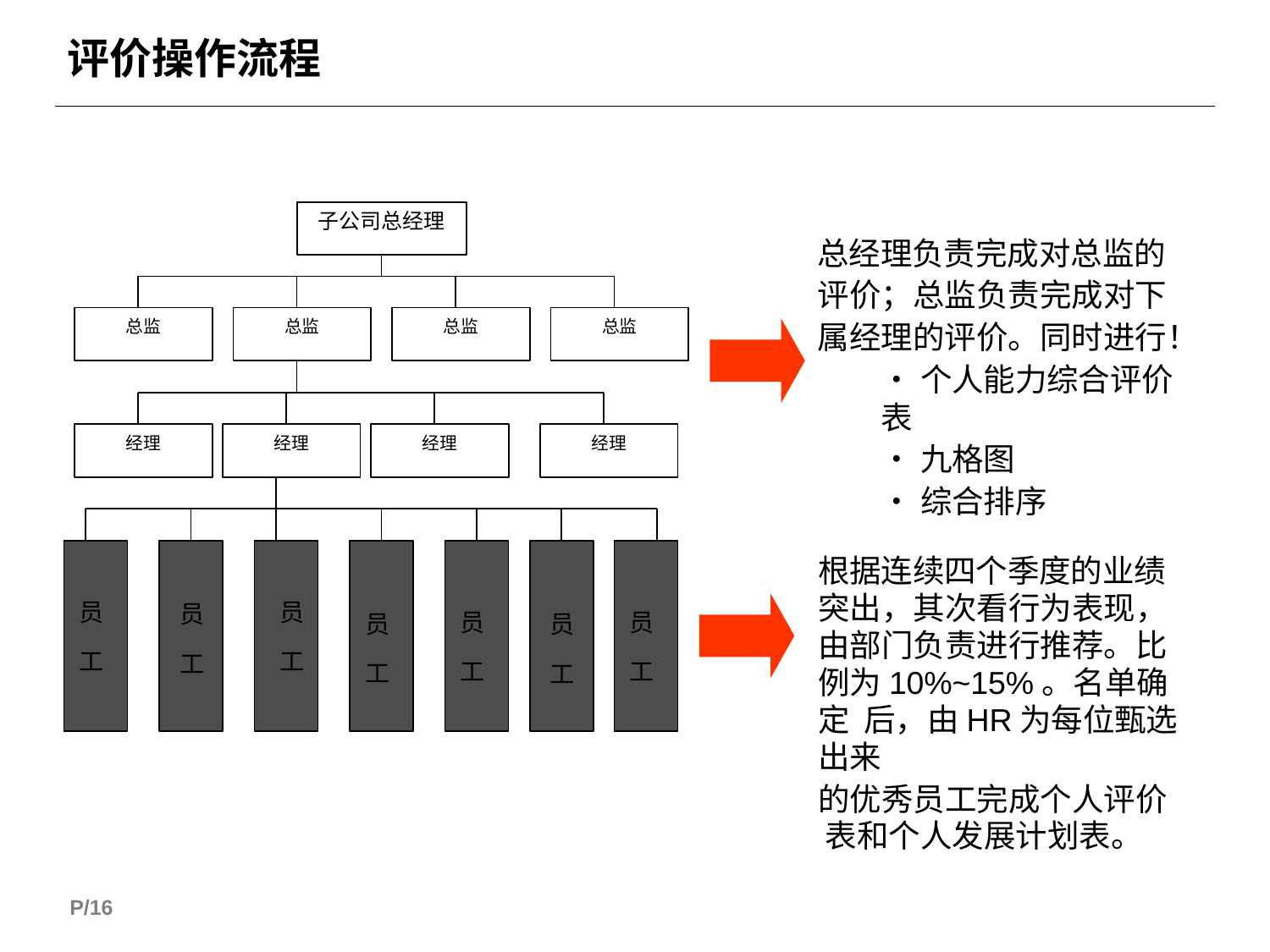

# 评价操作流程

子公司总经理

总经理负责完成对总监的  评价；总监负责完成对下  属经理的评价。同时进行！
•个人能力综合评价表
•九格图
•综合排序

总监
总监
总监
总监

经理
经理
经理
经理

根据连续四个季度的业绩  突出，其次看行为表现，  由部门负责进行推荐。比  例为10%~15%。名单确定  后，由HR为每位甄选出来
的优秀员工完成个人评价  表和个人发展计划表。

员  工
员  工
员  工
员  工
员  工
员  工
员  工
P/16